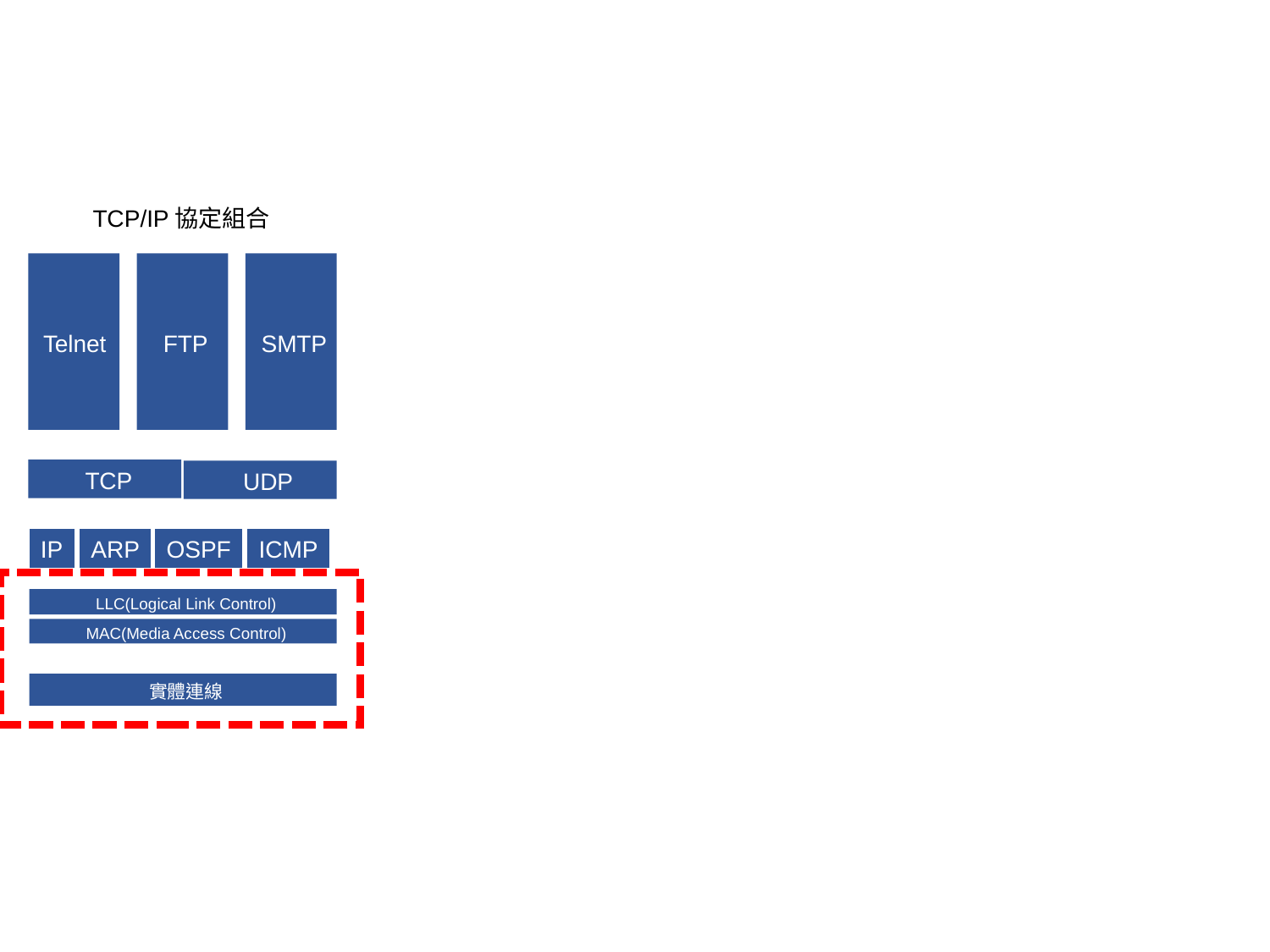

TCP/IP協定組合

Telnet

FTP

SMTP

TCP

UDP
IP
ARP
OSPF
ICMP

LLC(Logical Link Control)

MAC(Media Access Control)

實體連線